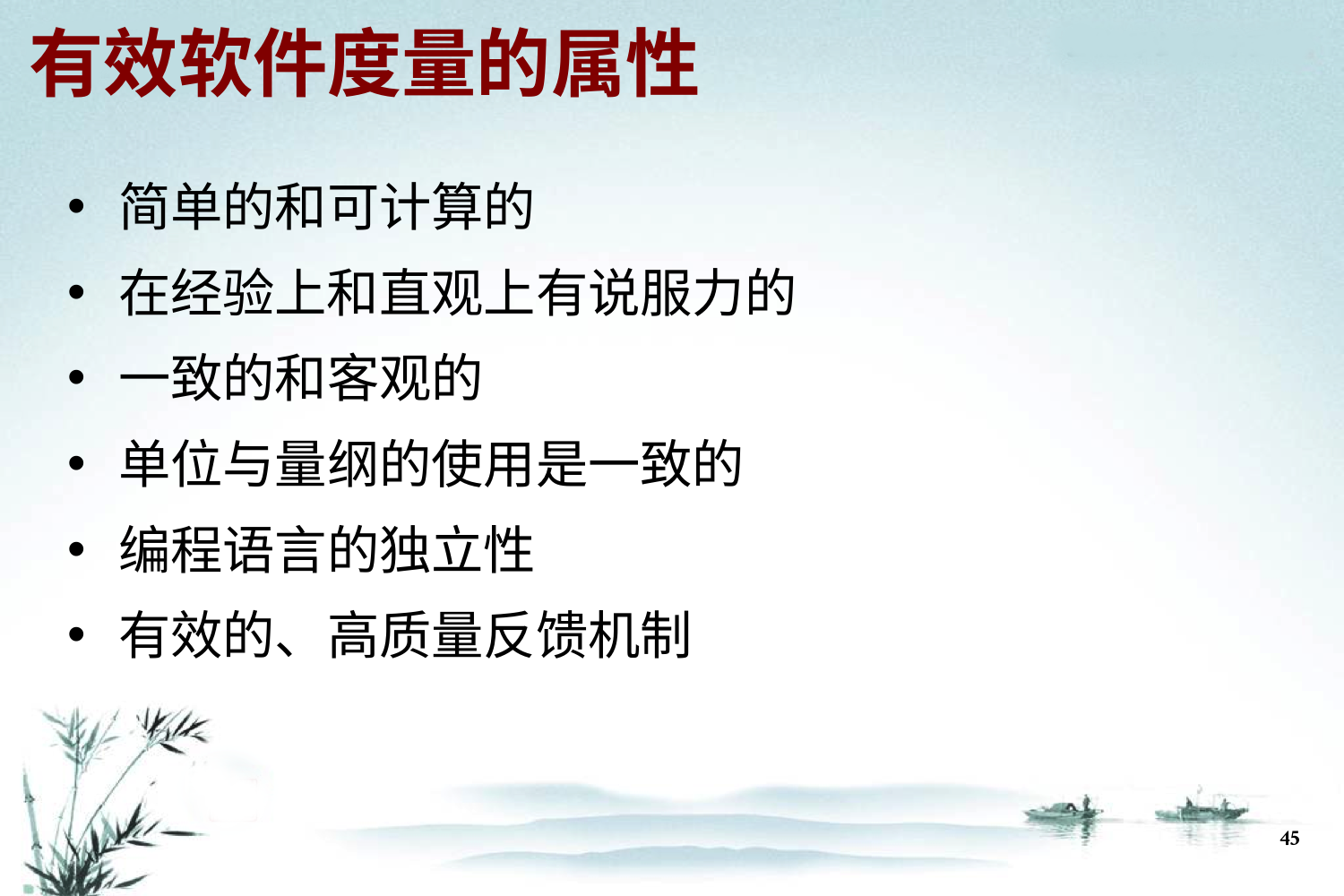

# 有效软件度量的属性
简单的和可计算的
在经验上和直观上有说服力的
一致的和客观的
单位与量纲的使用是一致的
编程语言的独立性
有效的、高质量反馈机制
45